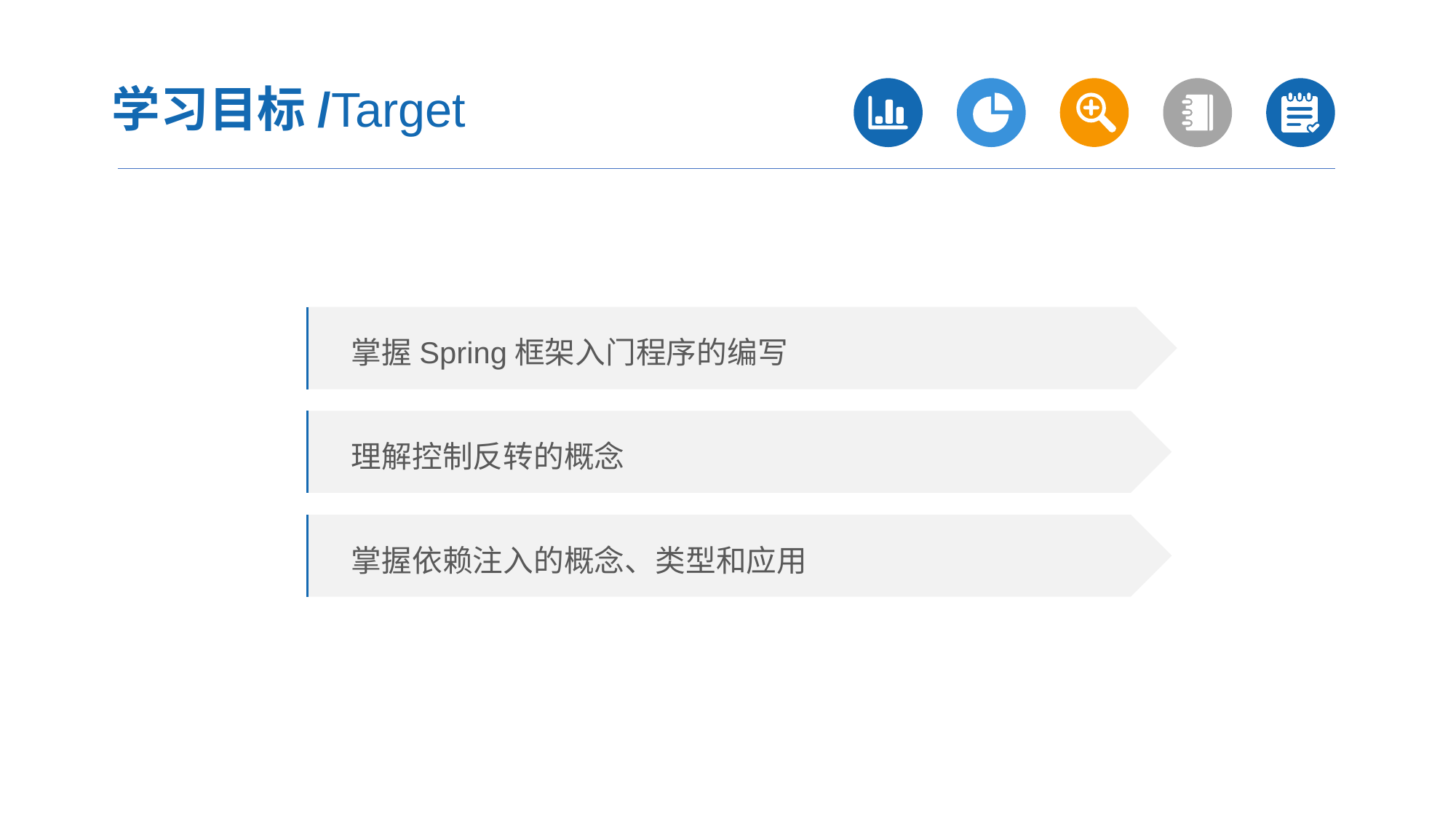

学习目标/Target
    掌握Spring框架入门程序的编写

    理解控制反转的概念

    掌握依赖注入的概念、类型和应用